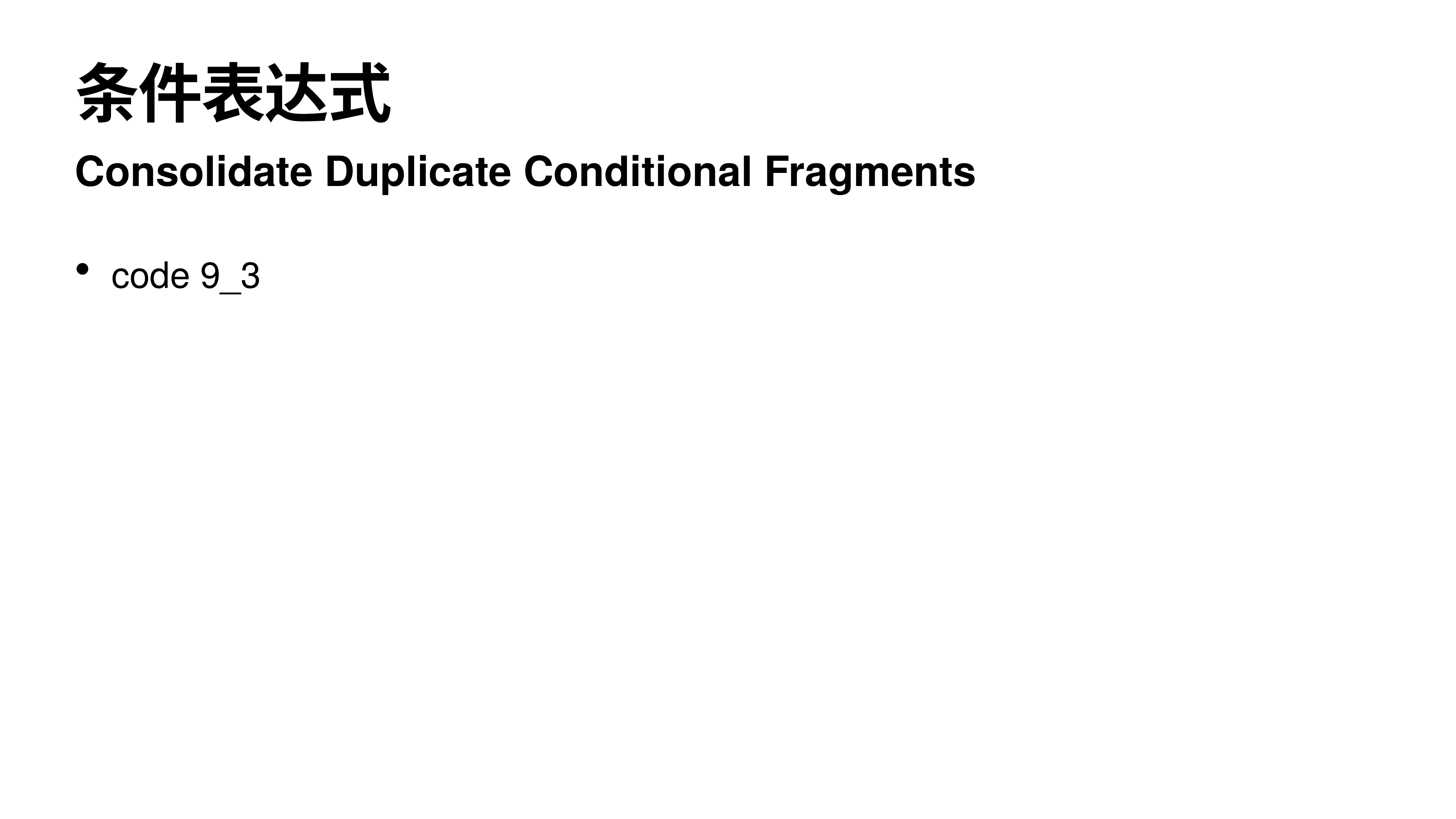

# 条件表达式
Consolidate Duplicate Conditional Fragments

code 9_3